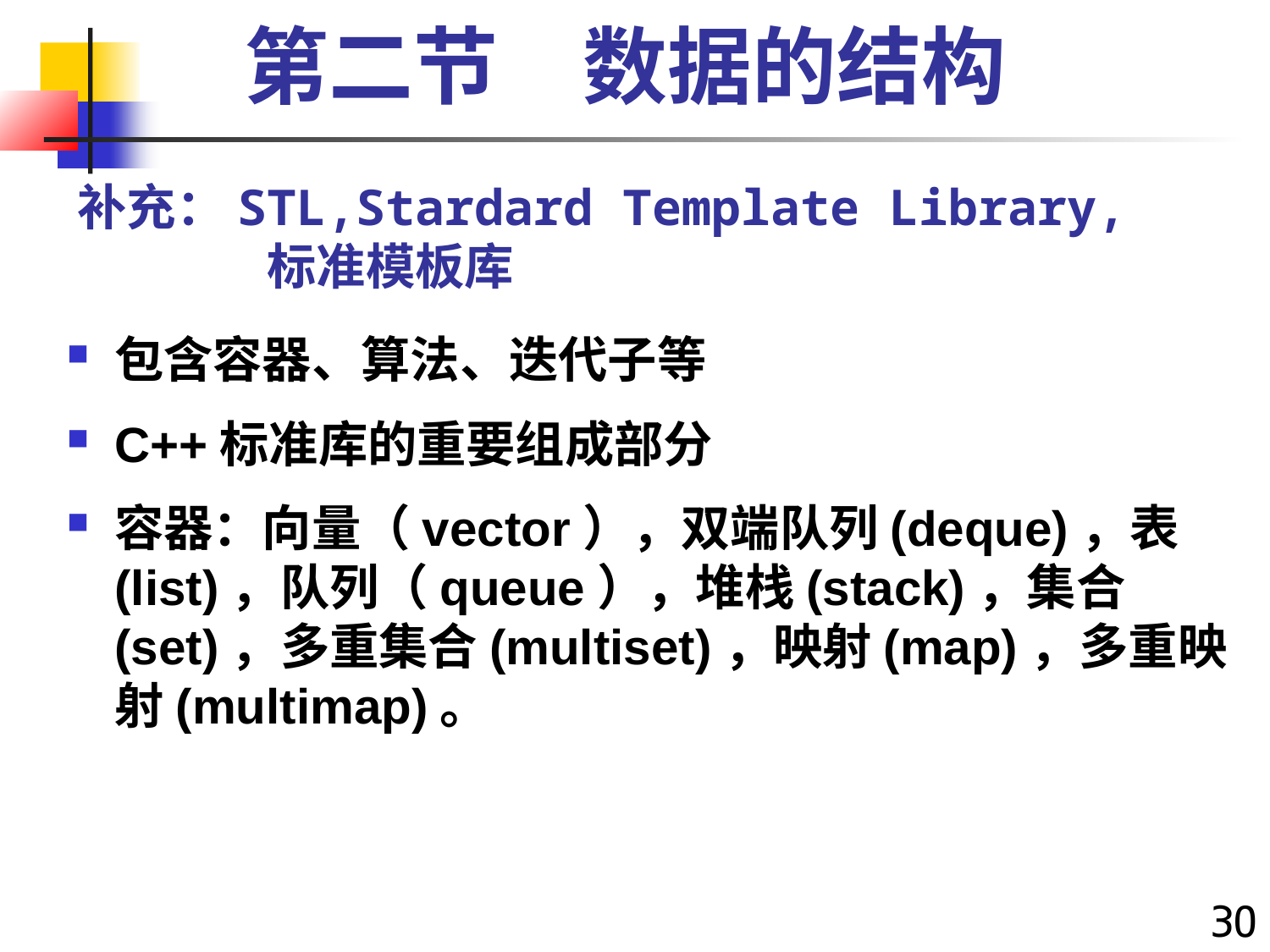

第二节　数据的结构
补充：STL,Stardard Template Library,
      标准模板库
包含容器、算法、迭代子等
C++标准库的重要组成部分
容器：向量（vector），双端队列(deque)，表(list)，队列（queue），堆栈(stack)，集合(set)，多重集合(multiset)，映射(map)，多重映射(multimap)。

30